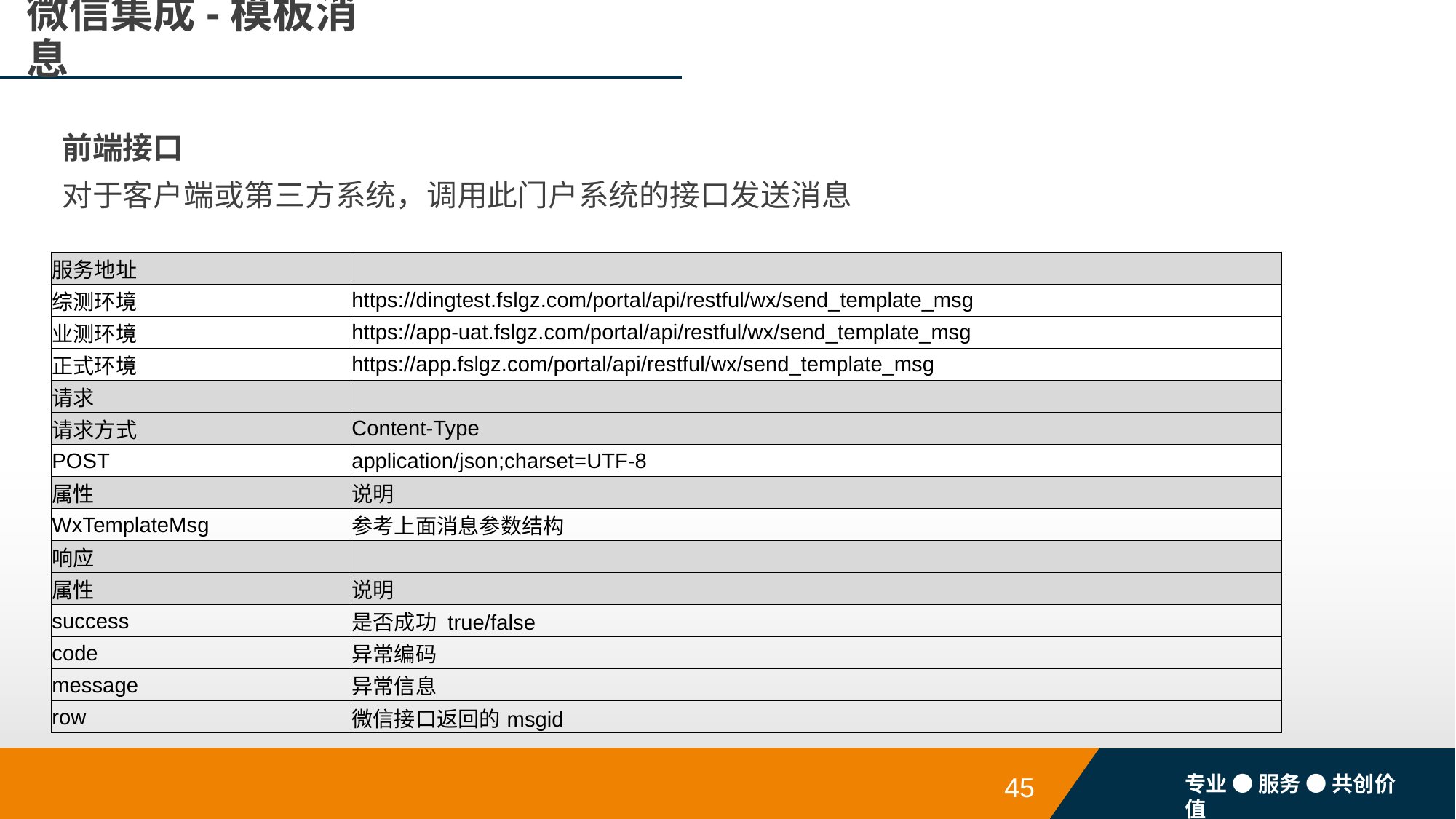

# 微信集成-模板消息
前端接口
对于客户端或第三方系统，调用此门户系统的接口发送消息
| 服务地址 |  |
| --- | --- |
| 综测环境 | https://dingtest.fslgz.com/portal/api/restful/wx/send\_template\_msg |
| 业测环境 | https://app-uat.fslgz.com/portal/api/restful/wx/send\_template\_msg |
| 正式环境 | https://app.fslgz.com/portal/api/restful/wx/send\_template\_msg |
| 请求 |  |
| 请求方式 | Content-Type |
| POST | application/json;charset=UTF-8 |
| 属性 | 说明 |
| WxTemplateMsg | 参考上面消息参数结构 |
| 响应 |  |
| 属性 | 说明 |
| success | 是否成功 true/false |
| code | 异常编码 |
| message | 异常信息 |
| row | 微信接口返回的msgid |